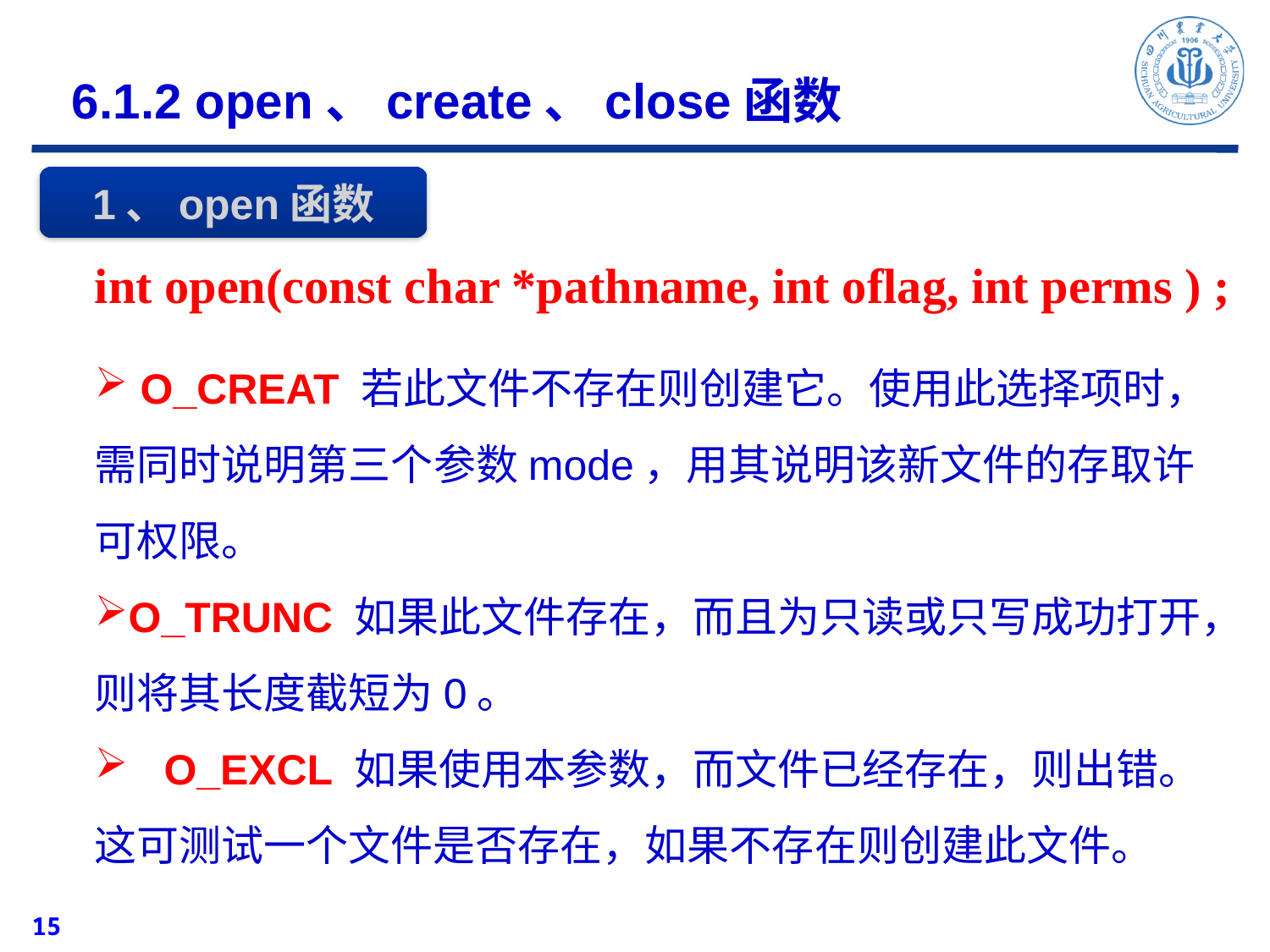

6.1.2 open、create、close函数
1、open函数
int open(const char *pathname, int oflag, int perms ) ;
 O_CREAT 若此文件不存在则创建它。使用此选择项时，需同时说明第三个参数mode，用其说明该新文件的存取许可权限。
O_TRUNC 如果此文件存在，而且为只读或只写成功打开，则将其长度截短为0。
   O_EXCL 如果使用本参数，而文件已经存在，则出错。这可测试一个文件是否存在，如果不存在则创建此文件。